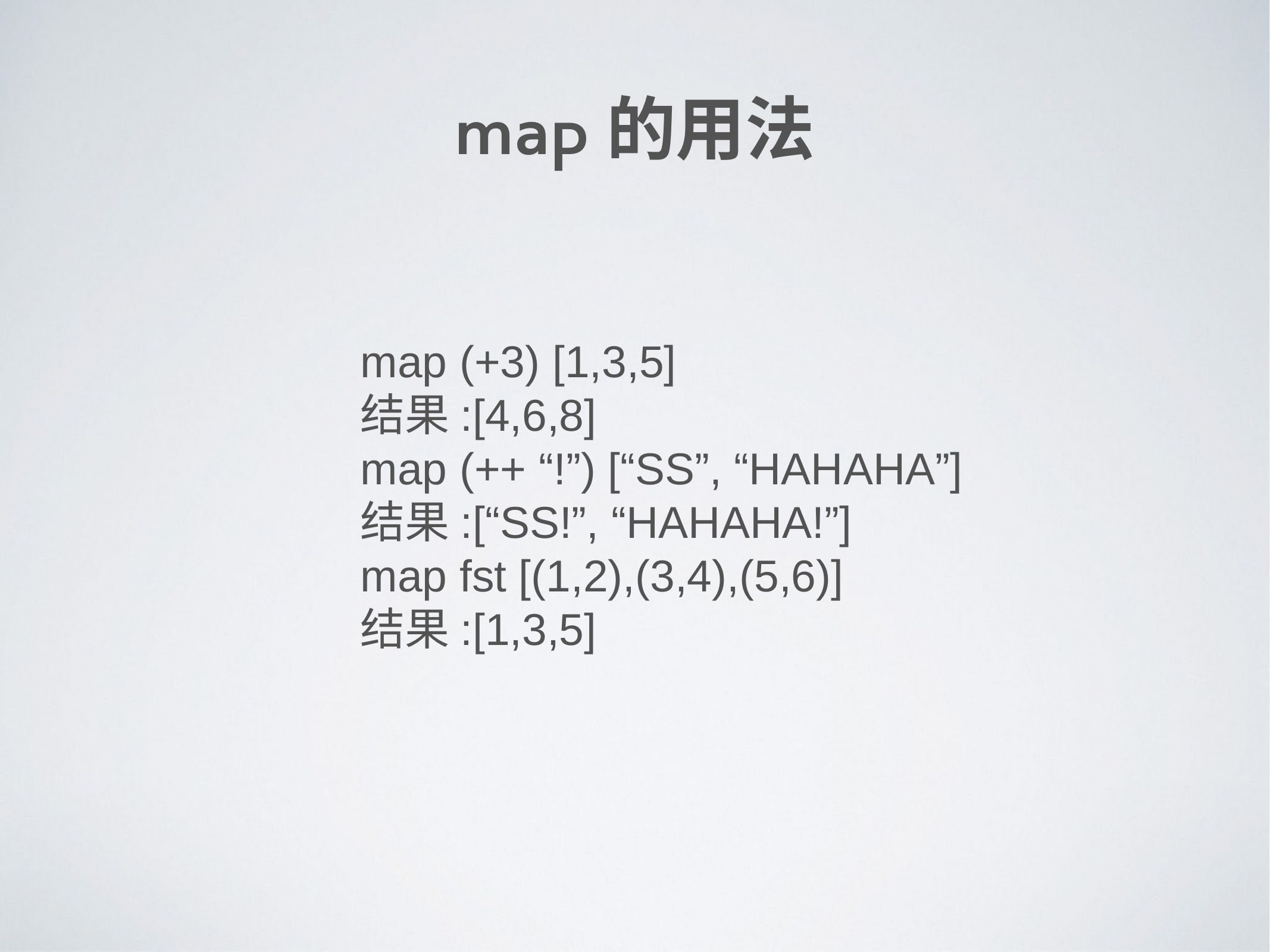

map的用法
map (+3) [1,3,5]
结果:[4,6,8]
map (++ “!”) [“SS”, “HAHAHA”]
结果:[“SS!”, “HAHAHA!”]
map fst [(1,2),(3,4),(5,6)]
结果:[1,3,5]